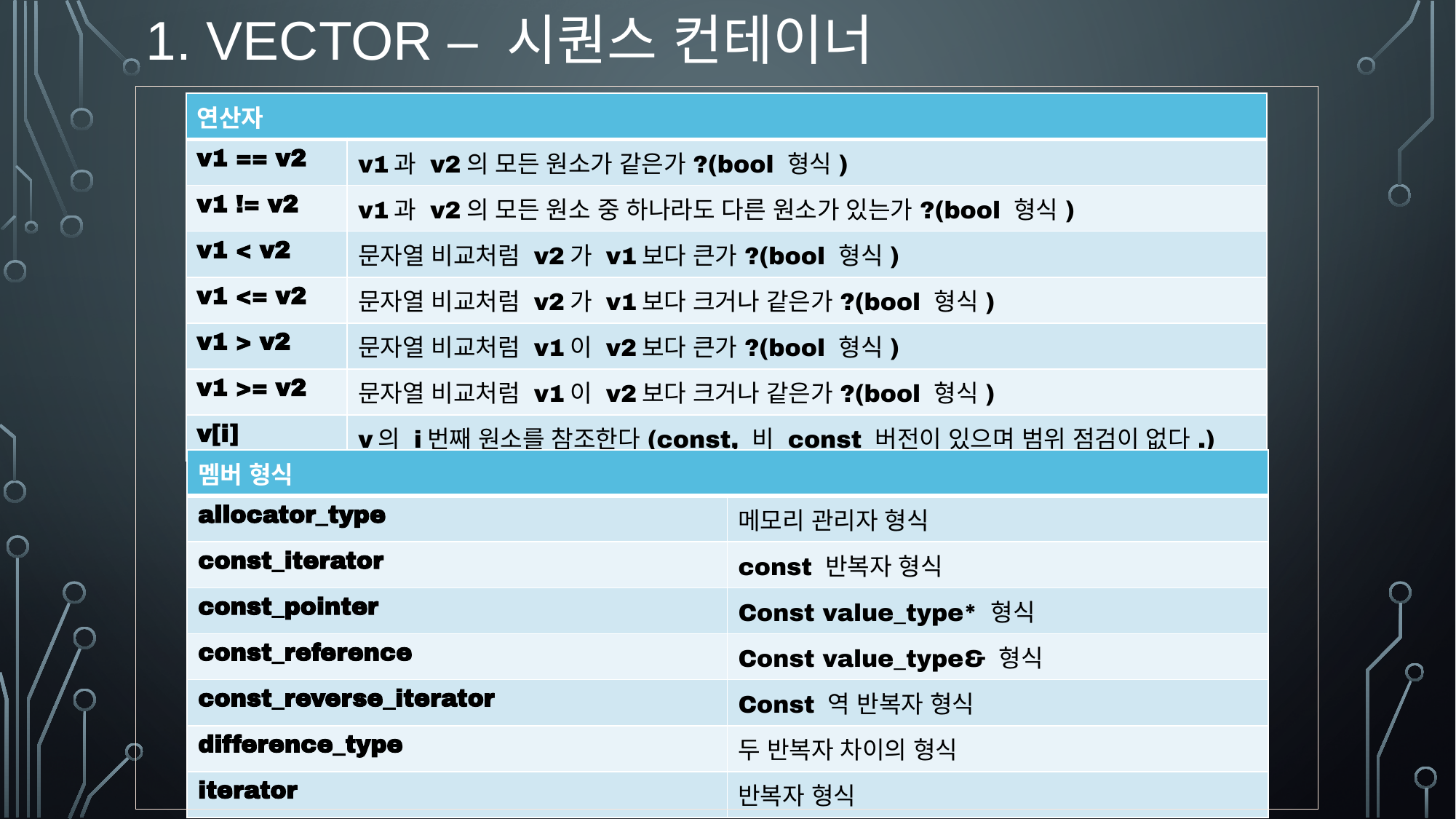

# 1. Vector – 시퀀스 컨테이너

| 연산자 |  |
| --- | --- |
| v1 == v2 | v1과 v2의 모든 원소가 같은가?(bool 형식) |
| v1 != v2 | v1과 v2의 모든 원소 중 하나라도 다른 원소가 있는가?(bool 형식) |
| v1 < v2 | 문자열 비교처럼 v2가 v1보다 큰가?(bool 형식) |
| v1 <= v2 | 문자열 비교처럼 v2가 v1보다 크거나 같은가?(bool 형식) |
| v1 > v2 | 문자열 비교처럼 v1이 v2보다 큰가?(bool 형식) |
| v1 >= v2 | 문자열 비교처럼 v1이 v2보다 크거나 같은가?(bool 형식) |
| v[i] | v의 i번째 원소를 참조한다(const, 비 const 버전이 있으며 범위 점검이 없다.) |
| 멤버 형식 |  |
| --- | --- |
| allocator\_type | 메모리 관리자 형식 |
| const\_iterator | const 반복자 형식 |
| const\_pointer | Const value\_type\* 형식 |
| const\_reference | Const value\_type& 형식 |
| const\_reverse\_iterator | Const 역 반복자 형식 |
| difference\_type | 두 반복자 차이의 형식 |
| iterator | 반복자 형식 |